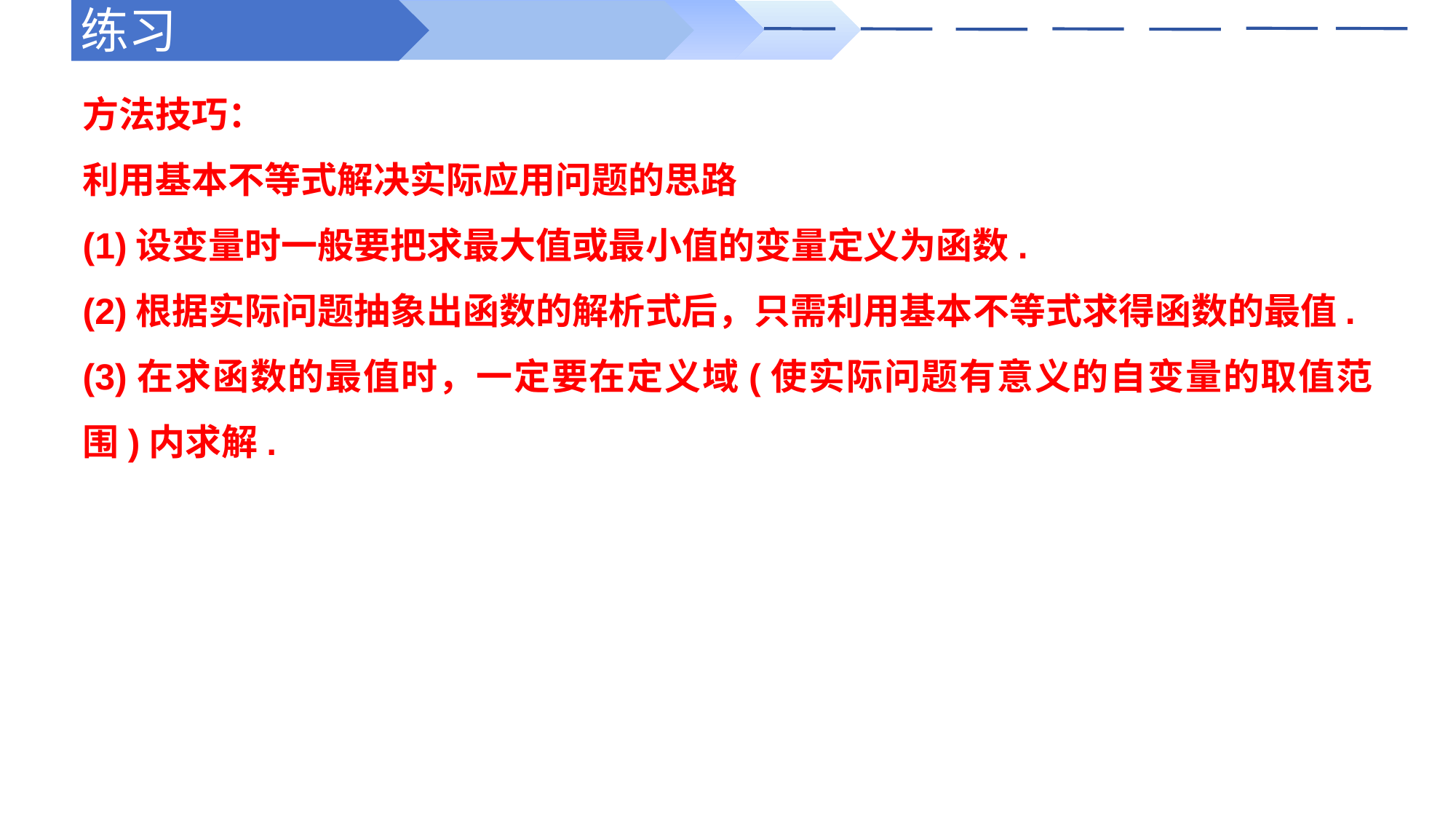

练习

方法技巧：
利用基本不等式解决实际应用问题的思路
(1)设变量时一般要把求最大值或最小值的变量定义为函数.
(2)根据实际问题抽象出函数的解析式后，只需利用基本不等式求得函数的最值.
(3)在求函数的最值时，一定要在定义域(使实际问题有意义的自变量的取值范围)内求解.